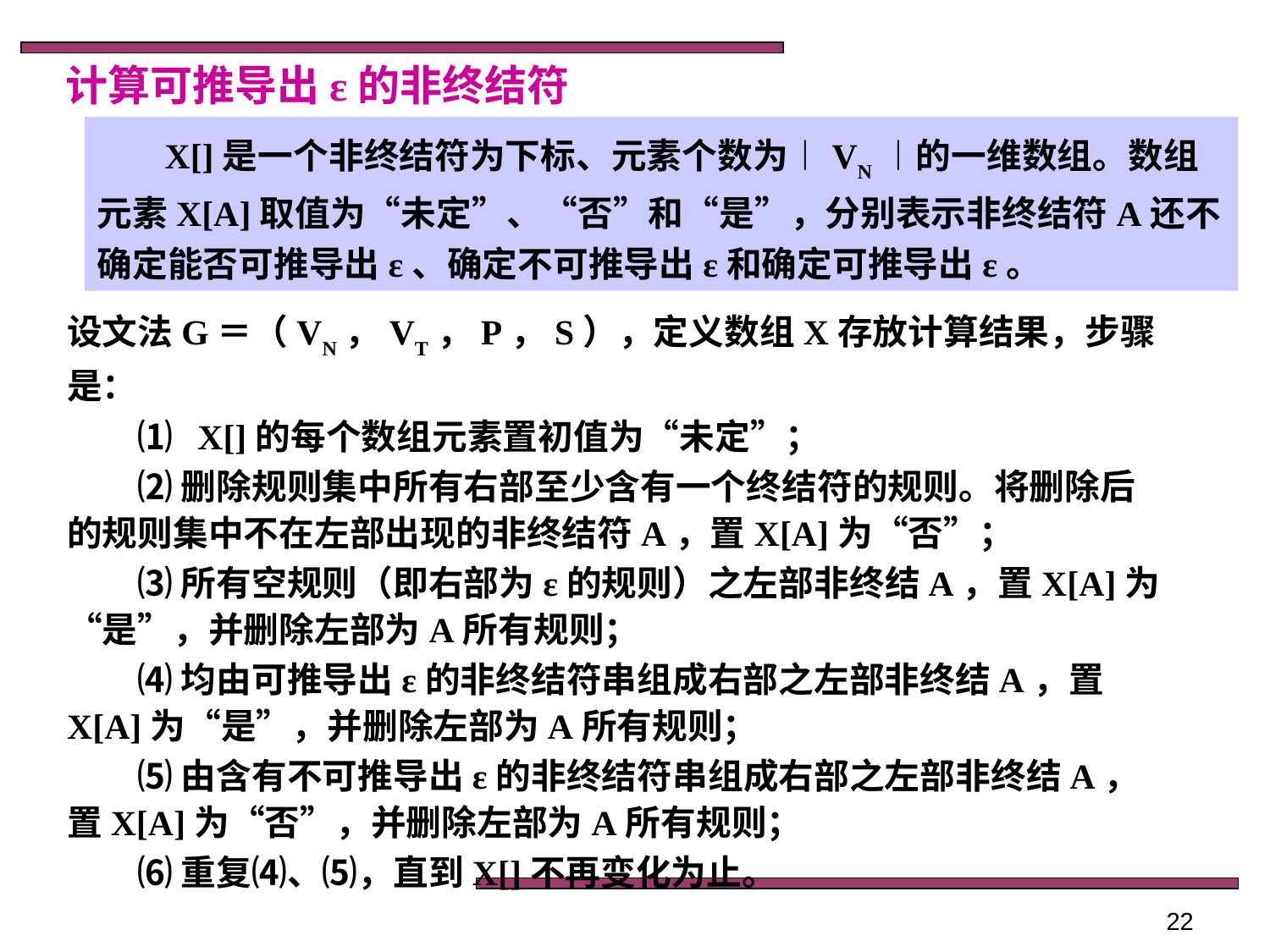

计算可推导出ε的非终结符
X[]是一个非终结符为下标、元素个数为︱VN︱的一维数组。数组元素X[A]取值为“未定”、“否”和“是”，分别表示非终结符A还不确定能否可推导出ε、确定不可推导出ε和确定可推导出ε。
设文法G＝（VN，VT，P，S），定义数组X存放计算结果，步骤是：
　　⑴  X[]的每个数组元素置初值为“未定”；
　　⑵ 删除规则集中所有右部至少含有一个终结符的规则。将删除后的规则集中不在左部出现的非终结符A，置X[A]为“否”；
　　⑶ 所有空规则（即右部为ε的规则）之左部非终结A，置X[A]为“是”，并删除左部为A所有规则；
　　⑷ 均由可推导出ε的非终结符串组成右部之左部非终结A，置X[A]为“是”，并删除左部为A所有规则；
　　⑸ 由含有不可推导出ε的非终结符串组成右部之左部非终结A，置X[A]为“否”，并删除左部为A所有规则；
　　⑹ 重复⑷、⑸，直到X[]不再变化为止。
22